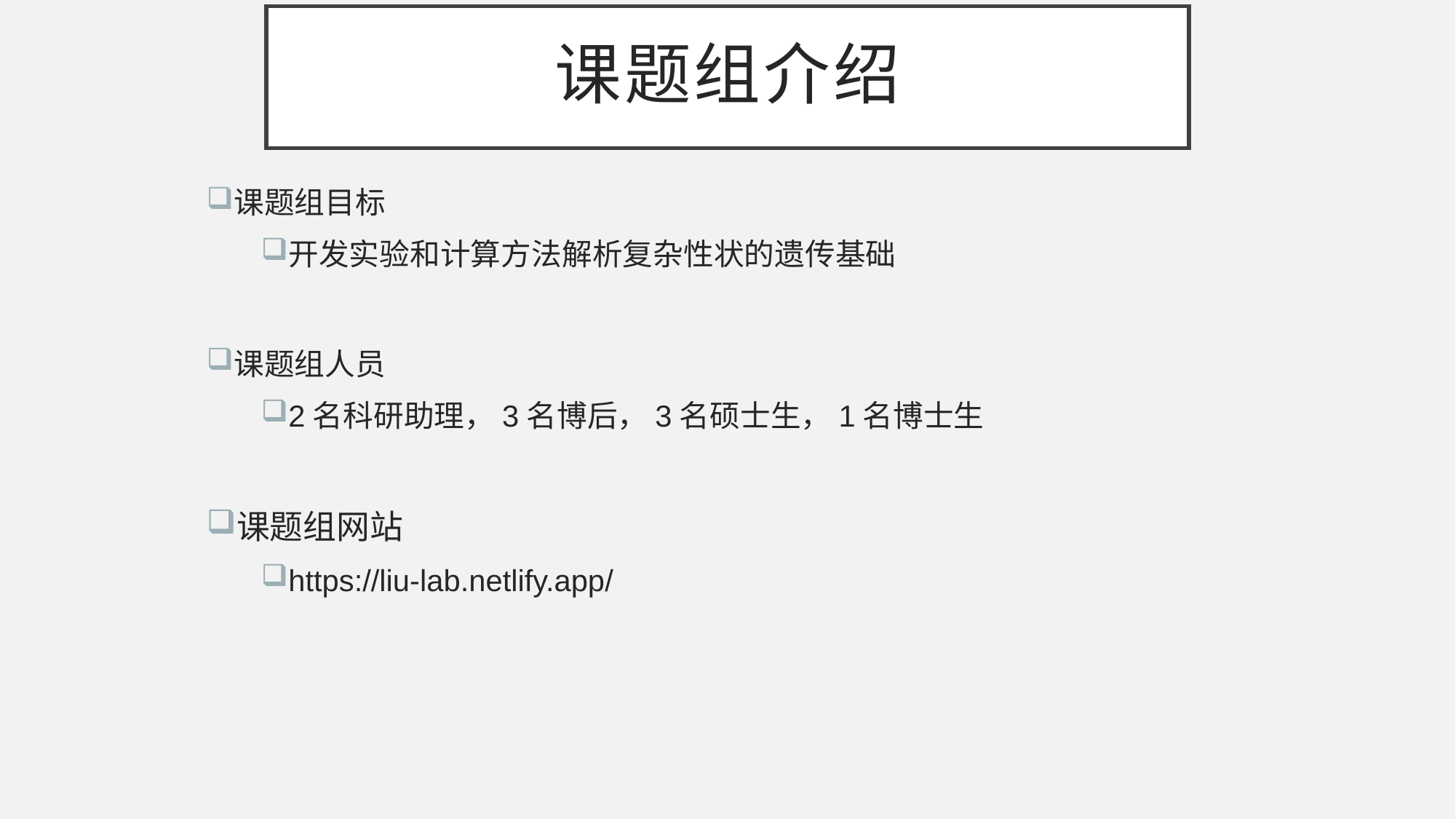

# 课题组介绍
课题组目标
开发实验和计算方法解析复杂性状的遗传基础

课题组人员
2名科研助理，3名博后，3名硕士生，1名博士生

课题组网站
https://liu-lab.netlify.app/